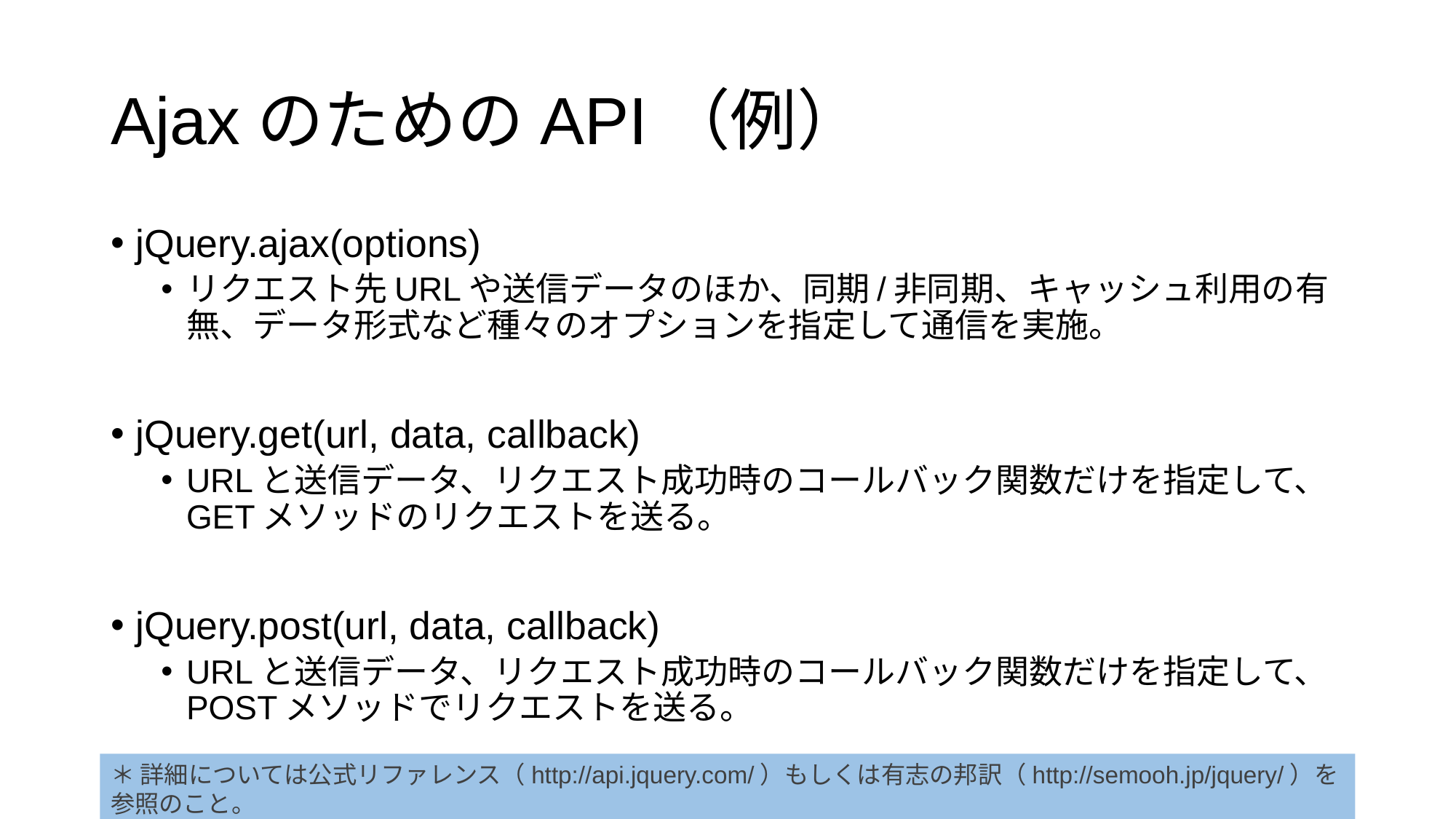

# AjaxのためのAPI（例）
jQuery.ajax(options)
リクエスト先URLや送信データのほか、同期/非同期、キャッシュ利用の有無、データ形式など種々のオプションを指定して通信を実施。

jQuery.get(url, data, callback)
URLと送信データ、リクエスト成功時のコールバック関数だけを指定して、GETメソッドのリクエストを送る。

jQuery.post(url, data, callback)
URLと送信データ、リクエスト成功時のコールバック関数だけを指定して、POSTメソッドでリクエストを送る。

＊ 詳細については公式リファレンス（http://api.jquery.com/）もしくは有志の邦訳（http://semooh.jp/jquery/）を参照のこと。